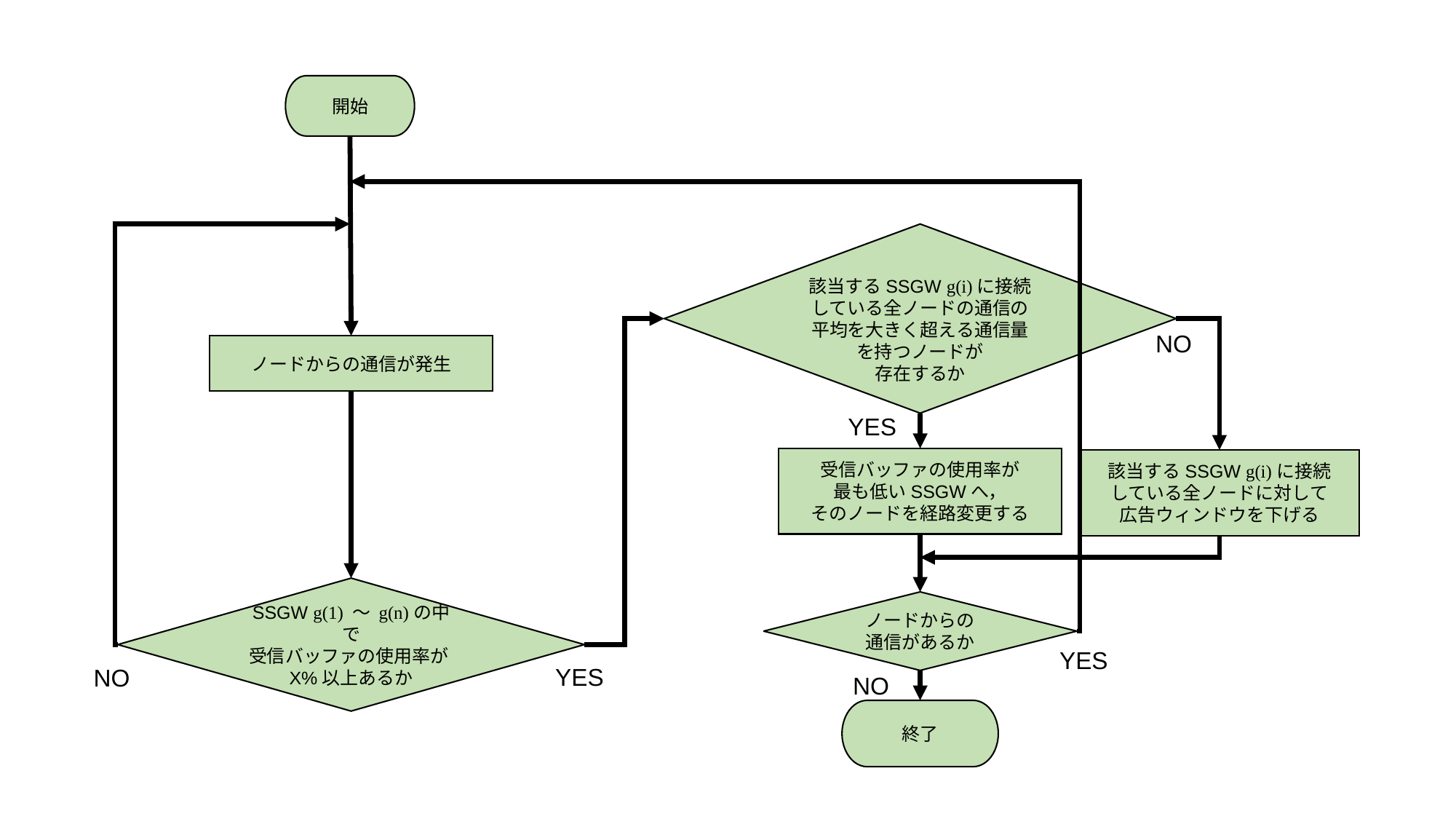

開始

該当するSSGW g(i)に接続
している全ノードの通信の
平均を大きく超える通信量を持つノードが
存在するか

NO
ノードからの通信が発生
YES
受信バッファの使用率が
最も低いSSGWへ，
そのノードを経路変更する
該当するSSGW g(i)に接続
している全ノードに対して
広告ウィンドウを下げる

SSGW g(1) 〜 g(n)の中で
受信バッファの使用率がX%以上あるか

ノードからの
通信があるか

YES
YES
NO
NO
終了